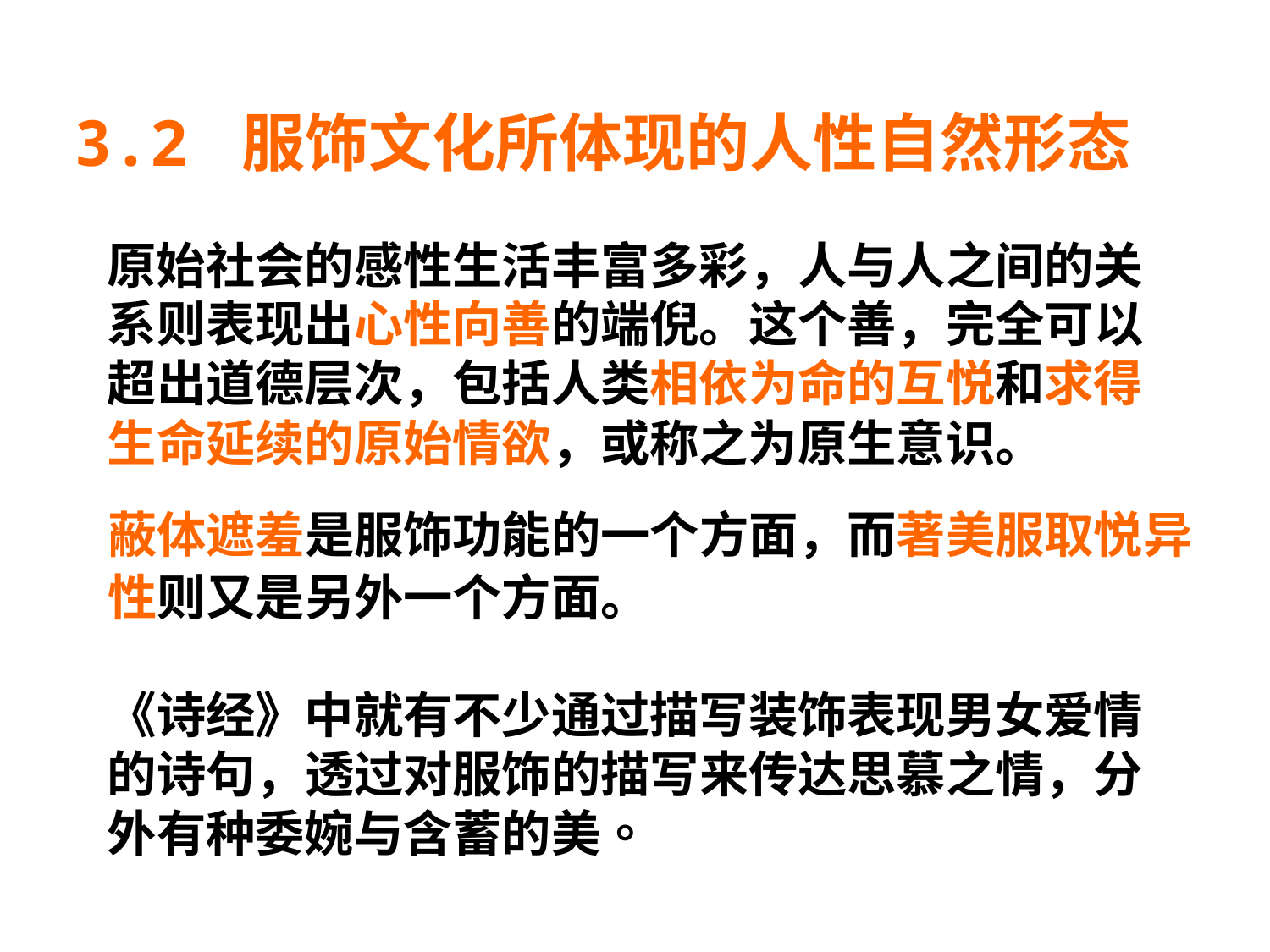

3.2 服饰文化所体现的人性自然形态
原始社会的感性生活丰富多彩，人与人之间的关系则表现出心性向善的端倪。这个善，完全可以超出道德层次，包括人类相依为命的互悦和求得生命延续的原始情欲，或称之为原生意识。
蔽体遮羞是服饰功能的一个方面，而著美服取悦异性则又是另外一个方面。
《诗经》中就有不少通过描写装饰表现男女爱情的诗句，透过对服饰的描写来传达思慕之情，分外有种委婉与含蓄的美。